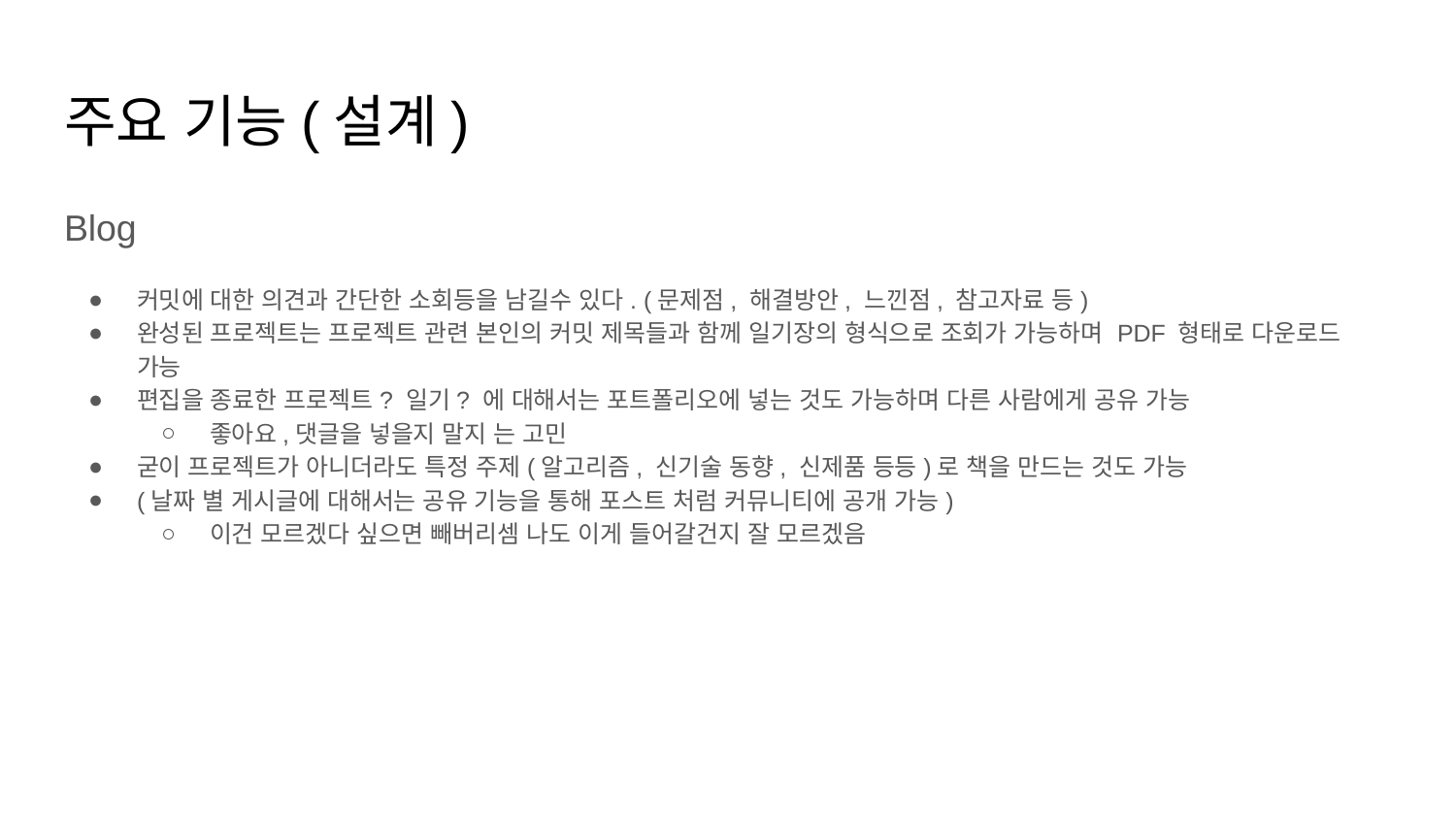

# 주요 기능(설계)
Blog
커밋에 대한 의견과 간단한 소회등을 남길수 있다. (문제점, 해결방안, 느낀점, 참고자료 등)
완성된 프로젝트는 프로젝트 관련 본인의 커밋 제목들과 함께 일기장의 형식으로 조회가 가능하며 PDF 형태로 다운로드 가능
편집을 종료한 프로젝트? 일기? 에 대해서는 포트폴리오에 넣는 것도 가능하며 다른 사람에게 공유 가능
좋아요,댓글을 넣을지 말지 는 고민
굳이 프로젝트가 아니더라도 특정 주제(알고리즘, 신기술 동향, 신제품 등등)로 책을 만드는 것도 가능
(날짜 별 게시글에 대해서는 공유 기능을 통해 포스트 처럼 커뮤니티에 공개 가능)
이건 모르겠다 싶으면 빼버리셈 나도 이게 들어갈건지 잘 모르겠음